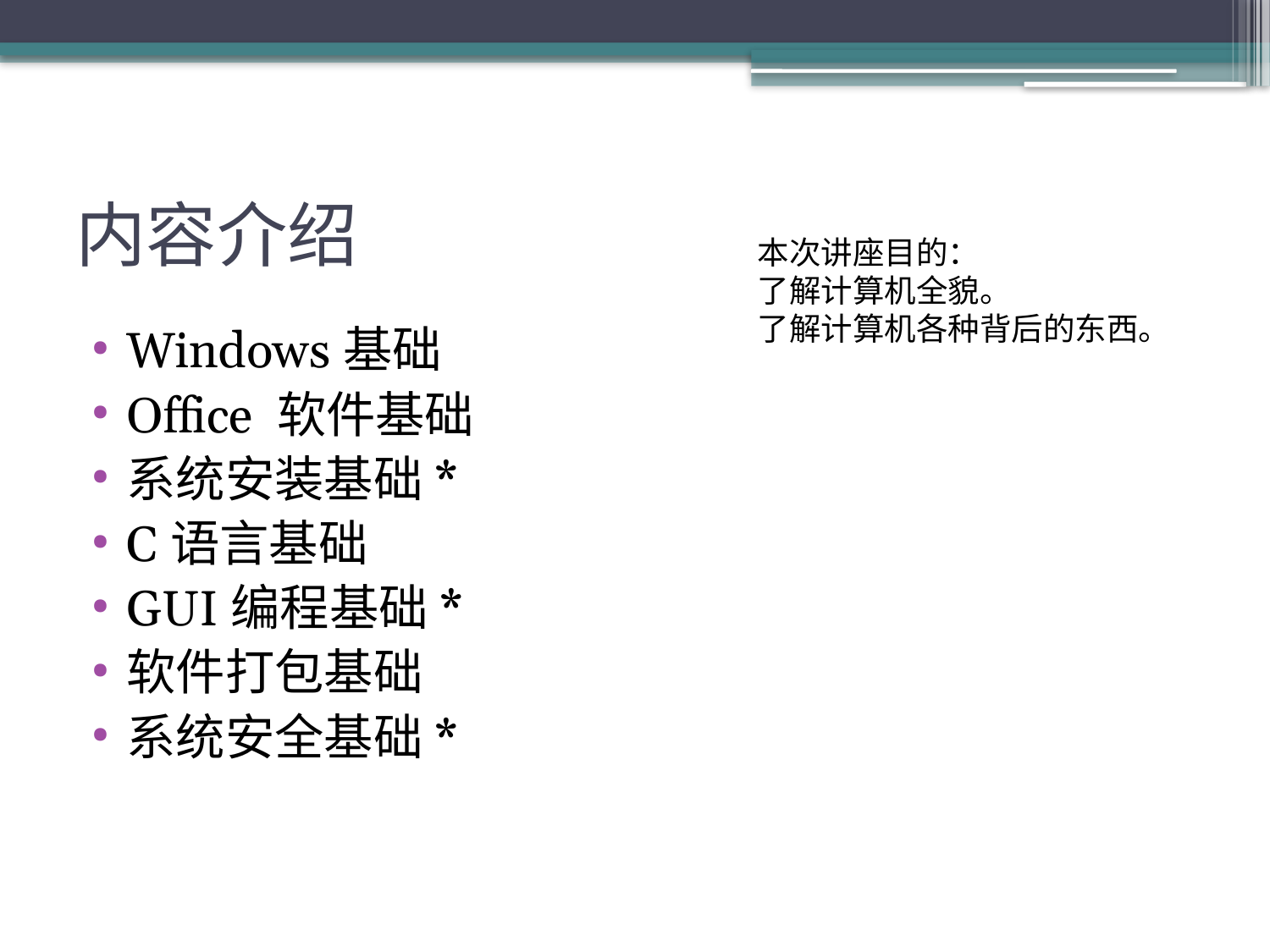

# 内容介绍
本次讲座目的：
了解计算机全貌。
了解计算机各种背后的东西。
Windows基础
Office 软件基础
系统安装基础*
C语言基础
GUI编程基础*
软件打包基础
系统安全基础*